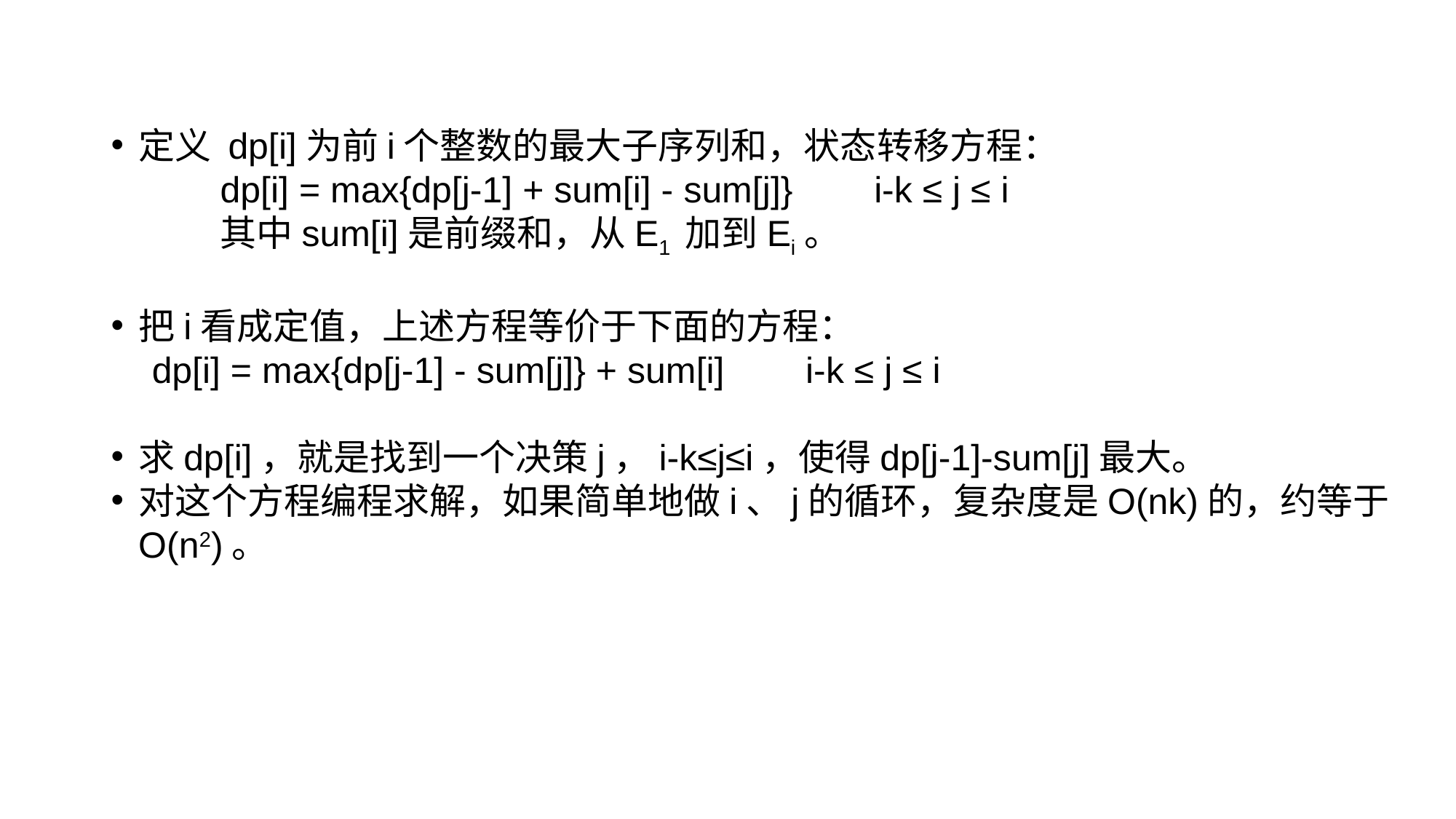

定义 dp[i]为前i个整数的最大子序列和，状态转移方程：
	dp[i] = max{dp[j-1] + sum[i] - sum[j]}        i-k ≤ j ≤ i
	其中sum[i]是前缀和，从E1 加到Ei。

把i看成定值，上述方程等价于下面的方程：
    dp[i] = max{dp[j-1] - sum[j]} + sum[i]        i-k ≤ j ≤ i

求dp[i]，就是找到一个决策j，i-k≤j≤i，使得dp[j-1]-sum[j]最大。
对这个方程编程求解，如果简单地做i、j的循环，复杂度是O(nk)的，约等于O(n2)。